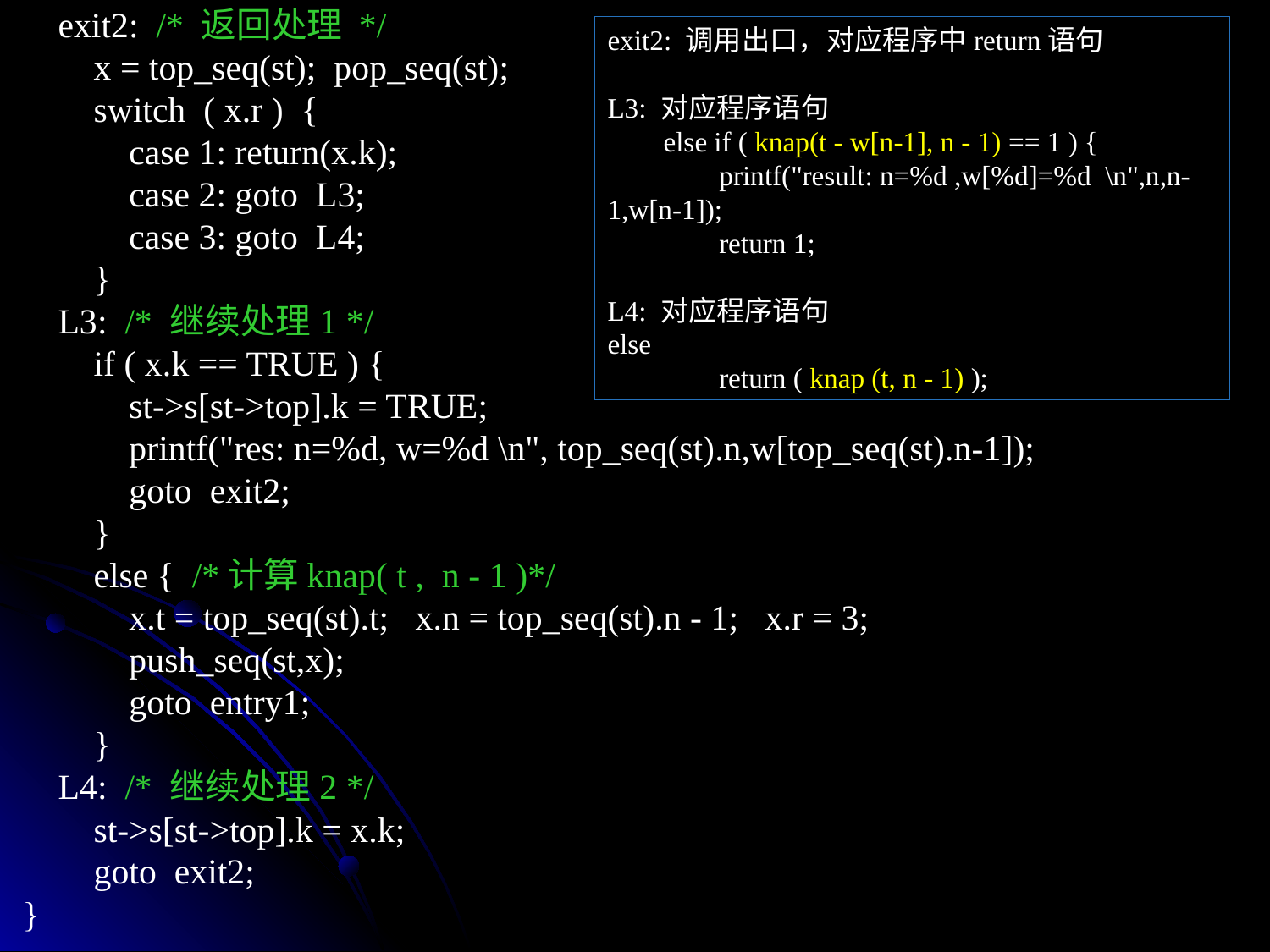

exit2:  /* 返回处理 */
        x = top_seq(st);  pop_seq(st);
        switch  ( x.r )  {
            case 1: return(x.k);
            case 2: goto  L3;
            case 3: goto  L4;
        }
    L3:  /* 继续处理1 */
        if ( x.k == TRUE ) {
            st->s[st->top].k = TRUE;
            printf("res: n=%d, w=%d \n", top_seq(st).n,w[top_seq(st).n-1]);
            goto  exit2;
        }
        else {  /*计算knap( t ,  n - 1 )*/
            x.t = top_seq(st).t;   x.n = top_seq(st).n - 1;   x.r = 3;
            push_seq(st,x);
            goto  entry1;
        }
    L4:  /* 继续处理2 */
        st->s[st->top].k = x.k;
        goto  exit2;
}
exit2: 调用出口，对应程序中return语句

L3: 对应程序语句
        else if ( knap(t - w[n-1], n - 1) == 1 ) {
                printf("result: n=%d ,w[%d]=%d  \n",n,n-1,w[n-1]);
                return 1;

L4: 对应程序语句
else
                return ( knap (t, n - 1) );